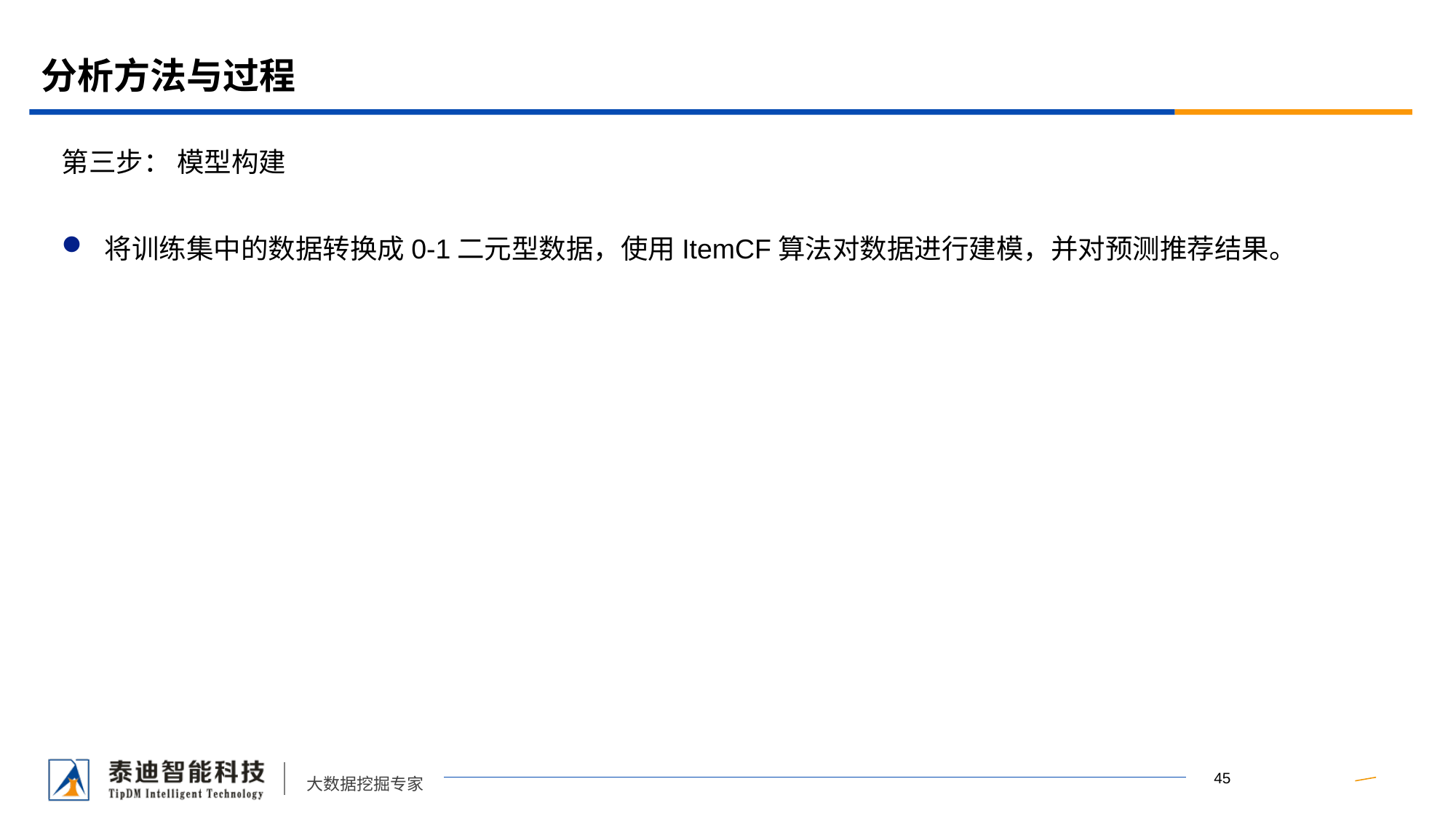

# 分析方法与过程
第三步： 模型构建
将训练集中的数据转换成0-1二元型数据，使用ItemCF算法对数据进行建模，并对预测推荐结果。